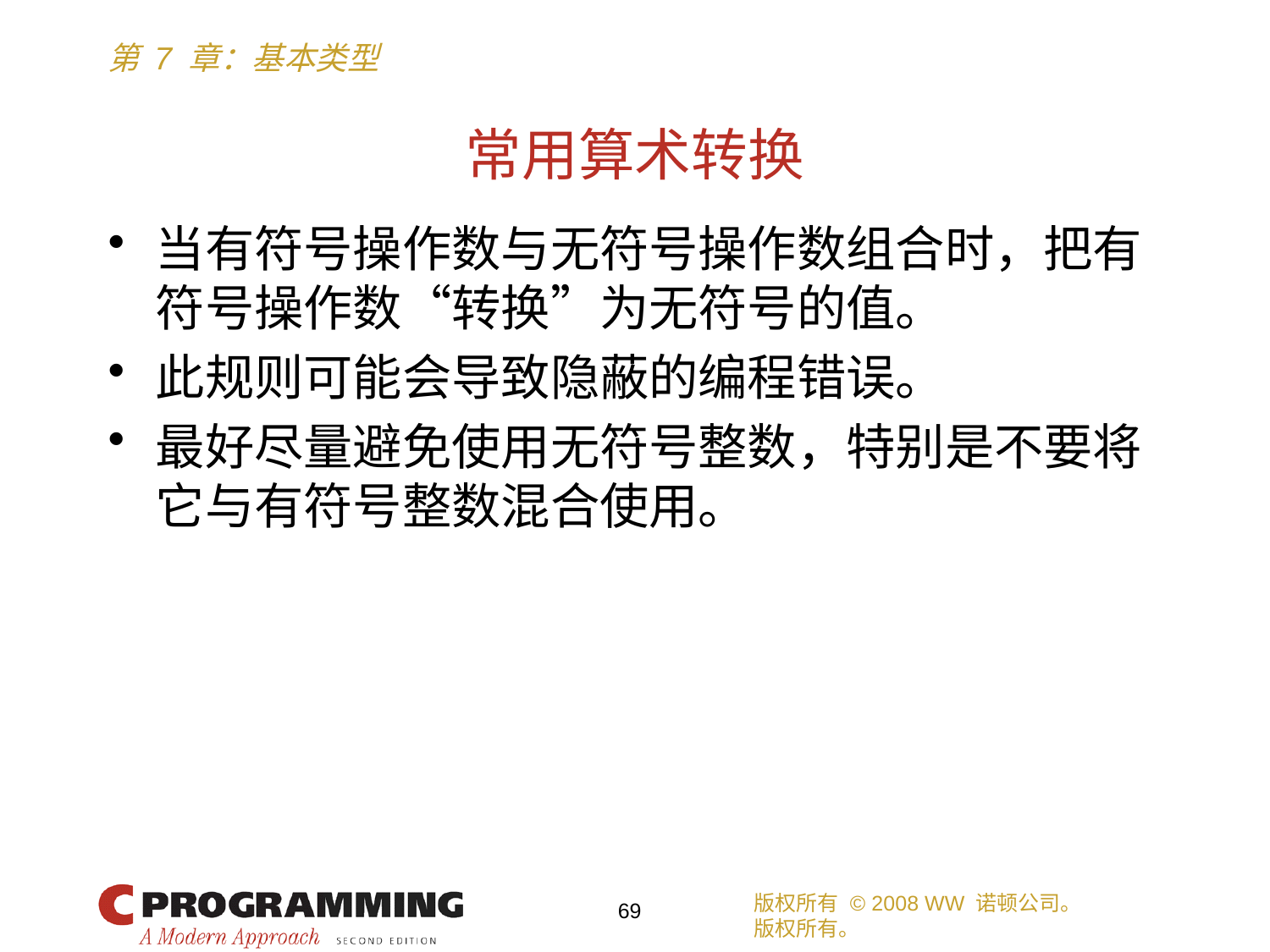

# 常用算术转换
当有符号操作数与无符号操作数组合时，把有符号操作数“转换”为无符号的值。
此规则可能会导致隐蔽的编程错误。
最好尽量避免使用无符号整数，特别是不要将它与有符号整数混合使用。

版权所有 © 2008 WW 诺顿公司。
版权所有。
69